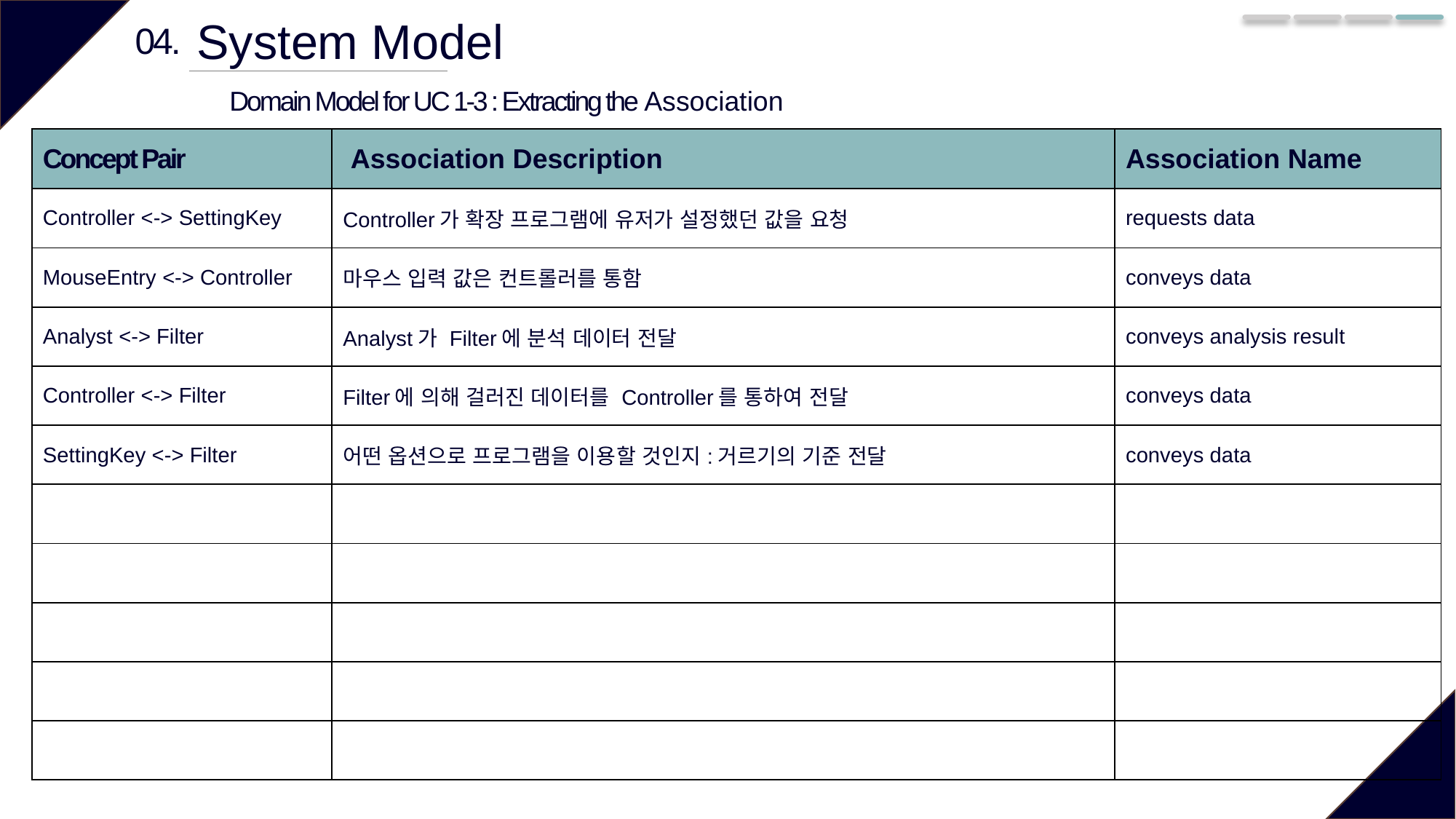

System Model
04.
Domain Model for UC 1-3 : Extracting the Association
| Concept Pair | Association Description | Association Name |
| --- | --- | --- |
| Controller <-> SettingKey | Controller가 확장 프로그램에 유저가 설정했던 값을 요청 | requests data |
| MouseEntry <-> Controller | 마우스 입력 값은 컨트롤러를 통함 | conveys data |
| Analyst <-> Filter | Analyst가 Filter에 분석 데이터 전달 | conveys analysis result |
| Controller <-> Filter | Filter에 의해 걸러진 데이터를 Controller를 통하여 전달 | conveys data |
| SettingKey <-> Filter | 어떤 옵션으로 프로그램을 이용할 것인지:거르기의 기준 전달 | conveys data |
|  |  |  |
|  |  |  |
|  |  |  |
|  |  |  |
|  |  |  |